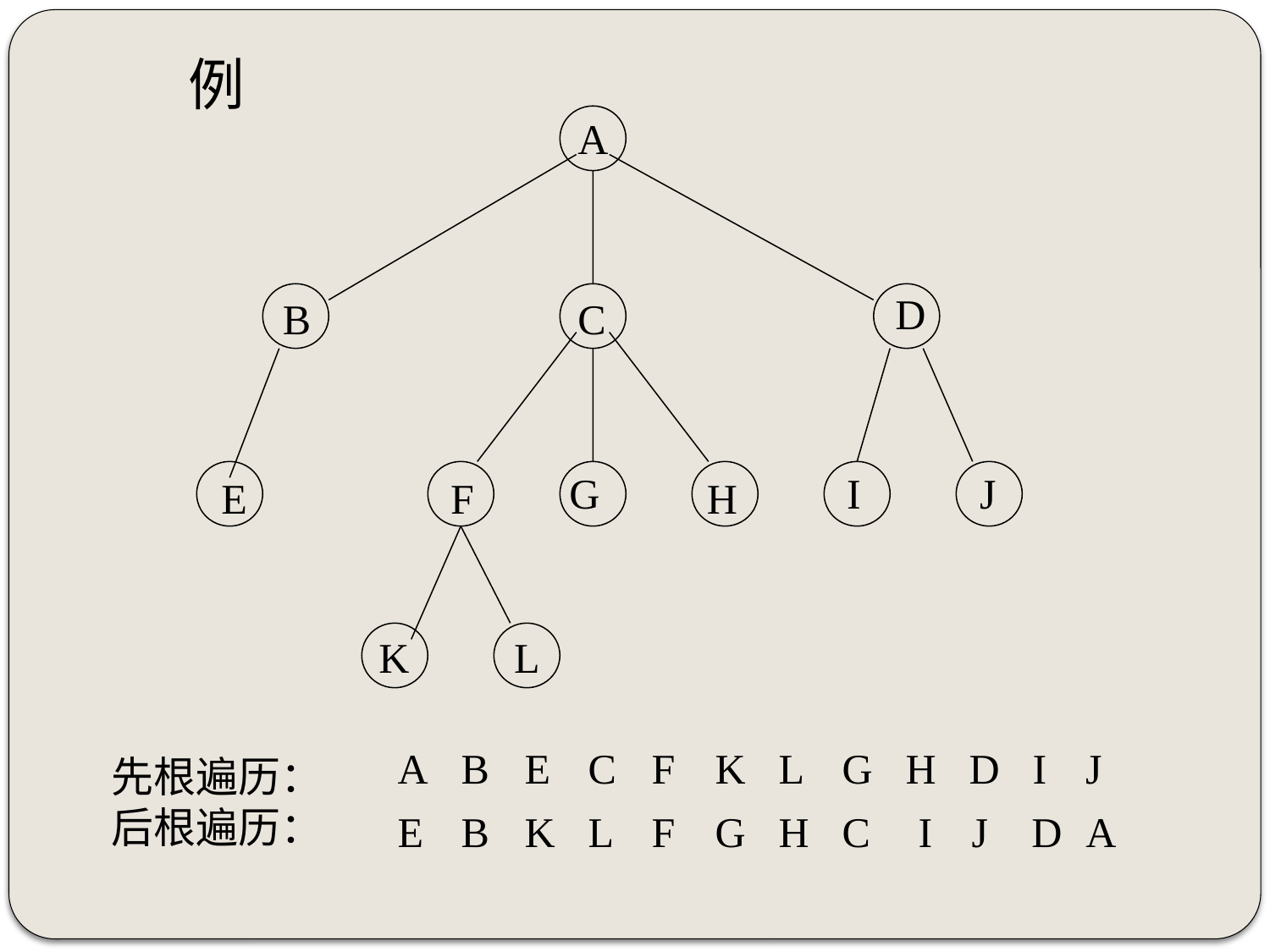

例

A
D
B
C
G
I
J
E
F
H
K
L
A
B
E
C
F
K
L
G
H
D
I
J
先根遍历：
后根遍历：
E
B
K
L
F
G
H
C
I
J
D
A